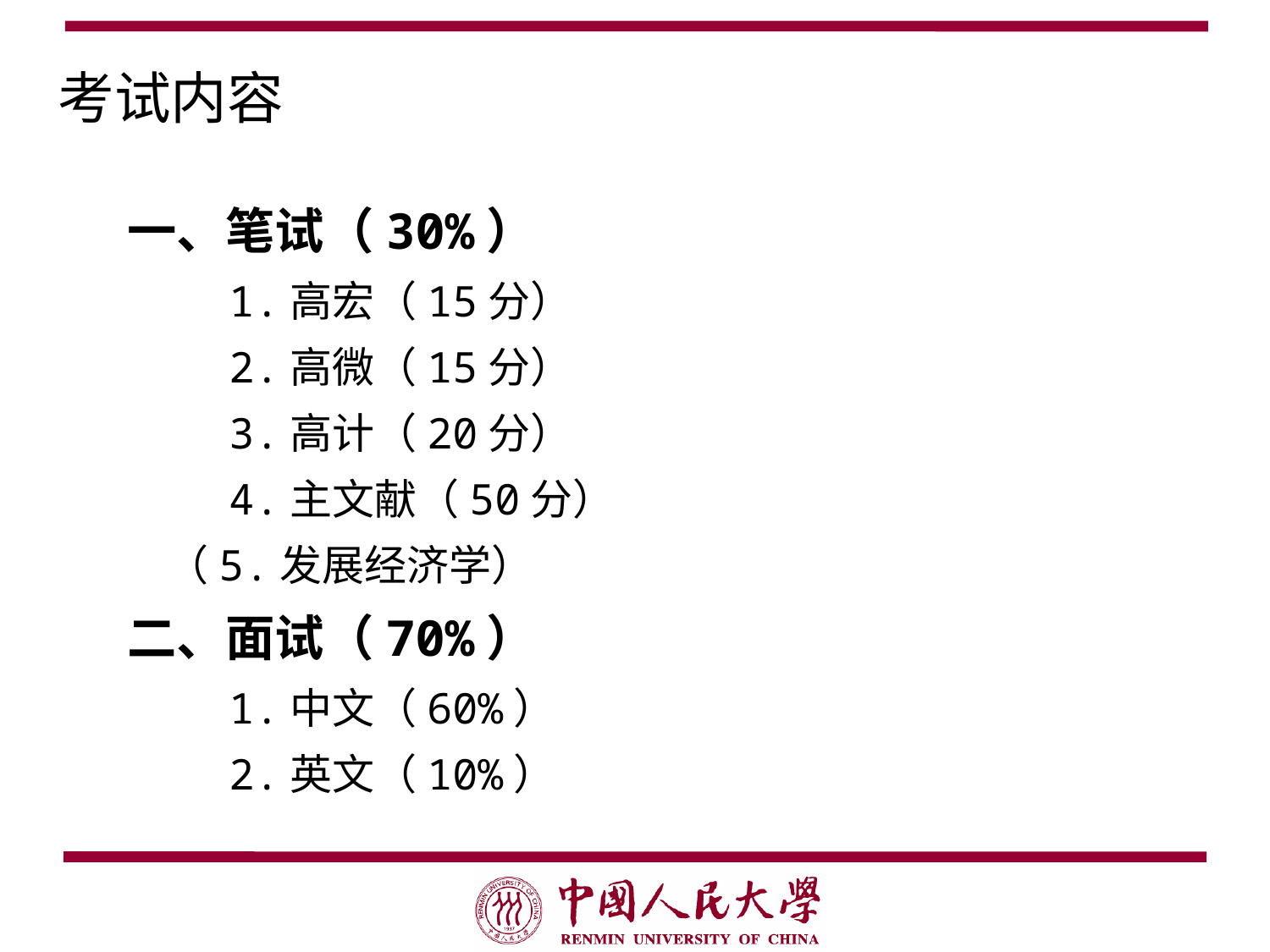

考试内容
一、笔试（30%）
    1.高宏（15分）
    2.高微（15分）
    3.高计（20分）
    4.主文献（50分）
   （5.发展经济学）
二、面试（70%）
    1.中文（60%）
    2.英文（10%）